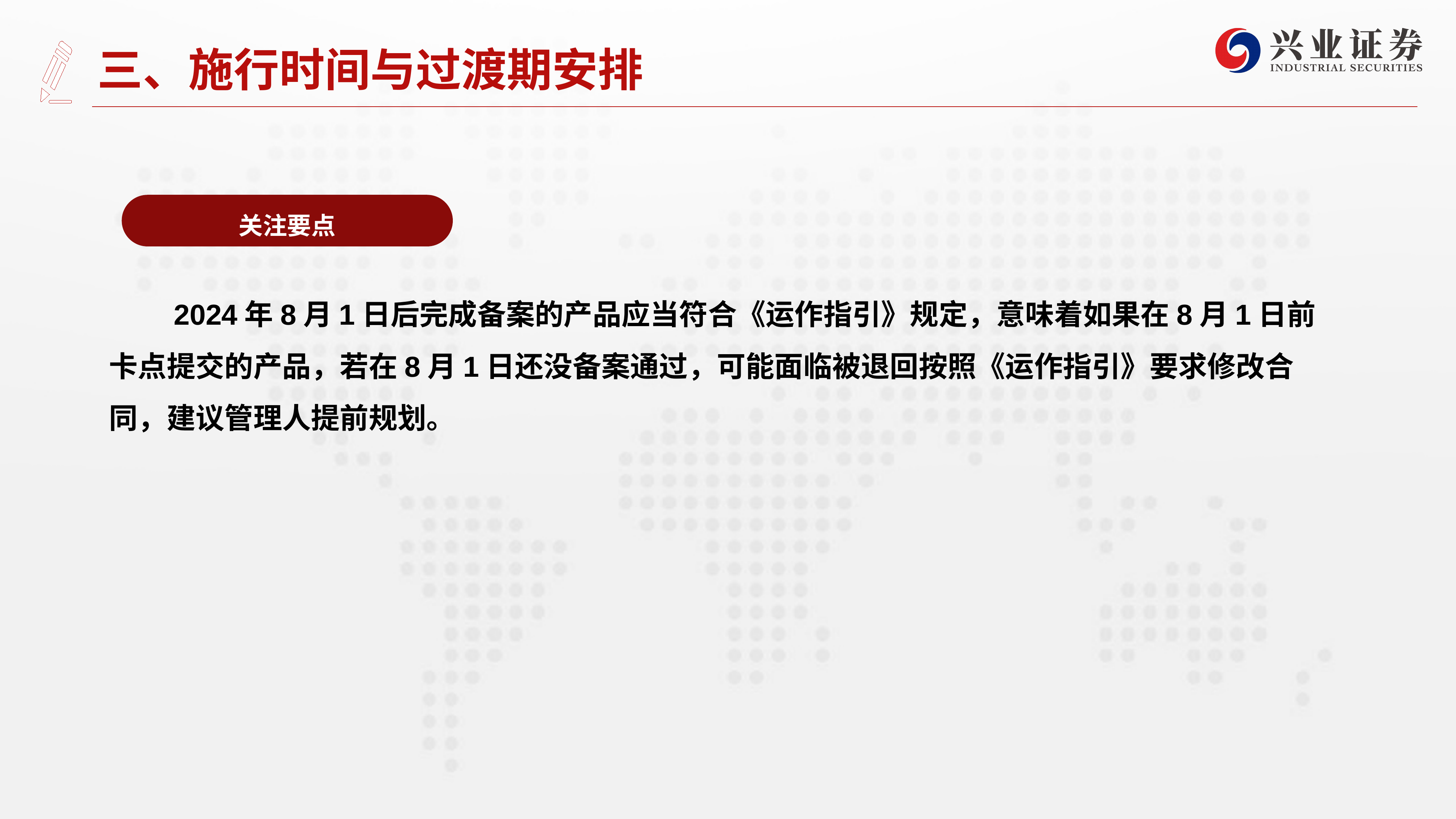

# 三、施行时间与过渡期安排
关注要点
2024年8月1日后完成备案的产品应当符合《运作指引》规定，意味着如果在8月1日前卡点提交的产品，若在8月1日还没备案通过，可能面临被退回按照《运作指引》要求修改合同，建议管理人提前规划。